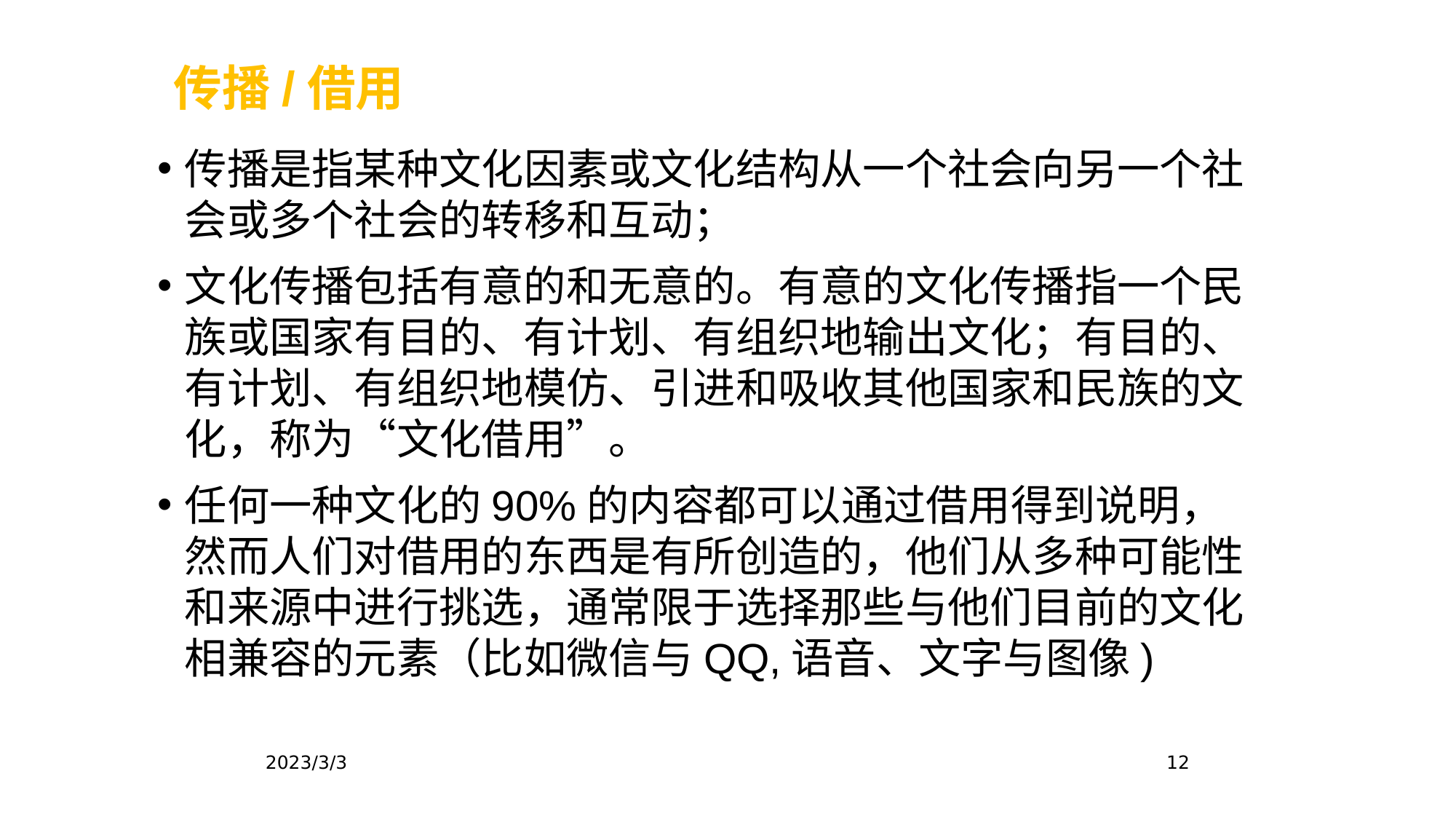

传播/借用
传播是指某种文化因素或文化结构从一个社会向另一个社会或多个社会的转移和互动；
文化传播包括有意的和无意的。有意的文化传播指一个民族或国家有目的、有计划、有组织地输出文化；有目的、有计划、有组织地模仿、引进和吸收其他国家和民族的文化，称为“文化借用”。
任何一种文化的90%的内容都可以通过借用得到说明，然而人们对借用的东西是有所创造的，他们从多种可能性和来源中进行挑选，通常限于选择那些与他们目前的文化相兼容的元素（比如微信与QQ,语音、文字与图像)
2023/3/3
12